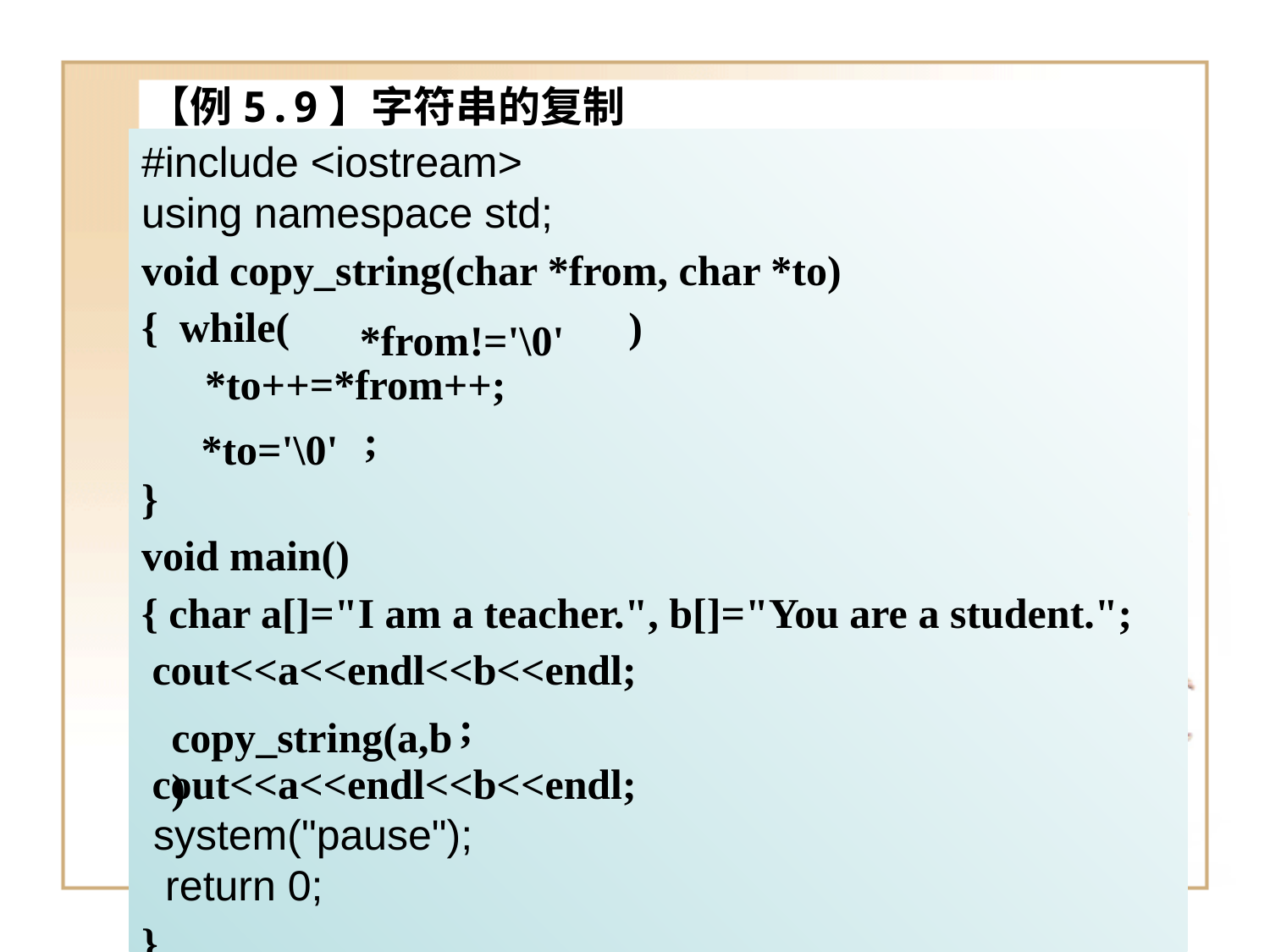

【例5.9】字符串的复制

#include <iostream>
using namespace std;
void copy_string(char *from, char *to)
{  while(                                )
      *to++=*from++;
                     ;
}
void main()
{ char a[]="I am a teacher.", b[]="You are a student.";
 cout<<a<<endl<<b<<endl;
                              ;
 cout<<a<<endl<<b<<endl;
 system("pause");
  return 0;
}
*from!='\0'
*to='\0'
copy_string(a,b)